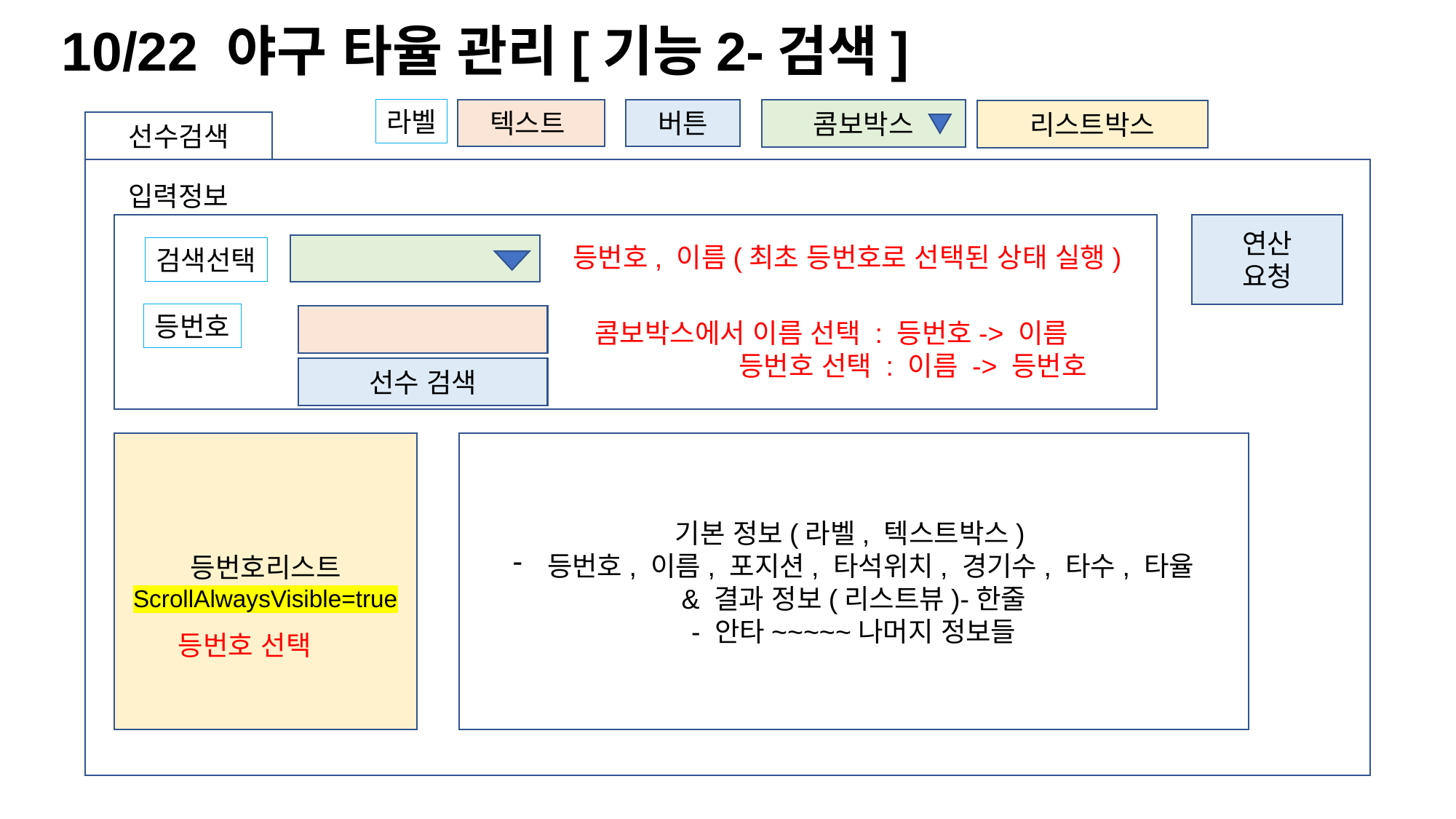

10/22 야구 타율 관리[기능2-검색]
라벨
텍스트
버튼
콤보박스
리스트박스
선수검색

입력정보

연산
요청

등번호, 이름(최초 등번호로 선택된 상태 실행)
검색선택

등번호

콤보박스에서 이름 선택 : 등번호-> 이름
                  등번호 선택 : 이름 -> 등번호
선수 검색
기본 정보(라벨, 텍스트박스)
등번호, 이름, 포지션, 타석위치, 경기수, 타수, 타율
& 결과 정보(리스트뷰)-한줄
- 안타~~~~~나머지 정보들
등번호리스트
ScrollAlwaysVisible=true
등번호 선택